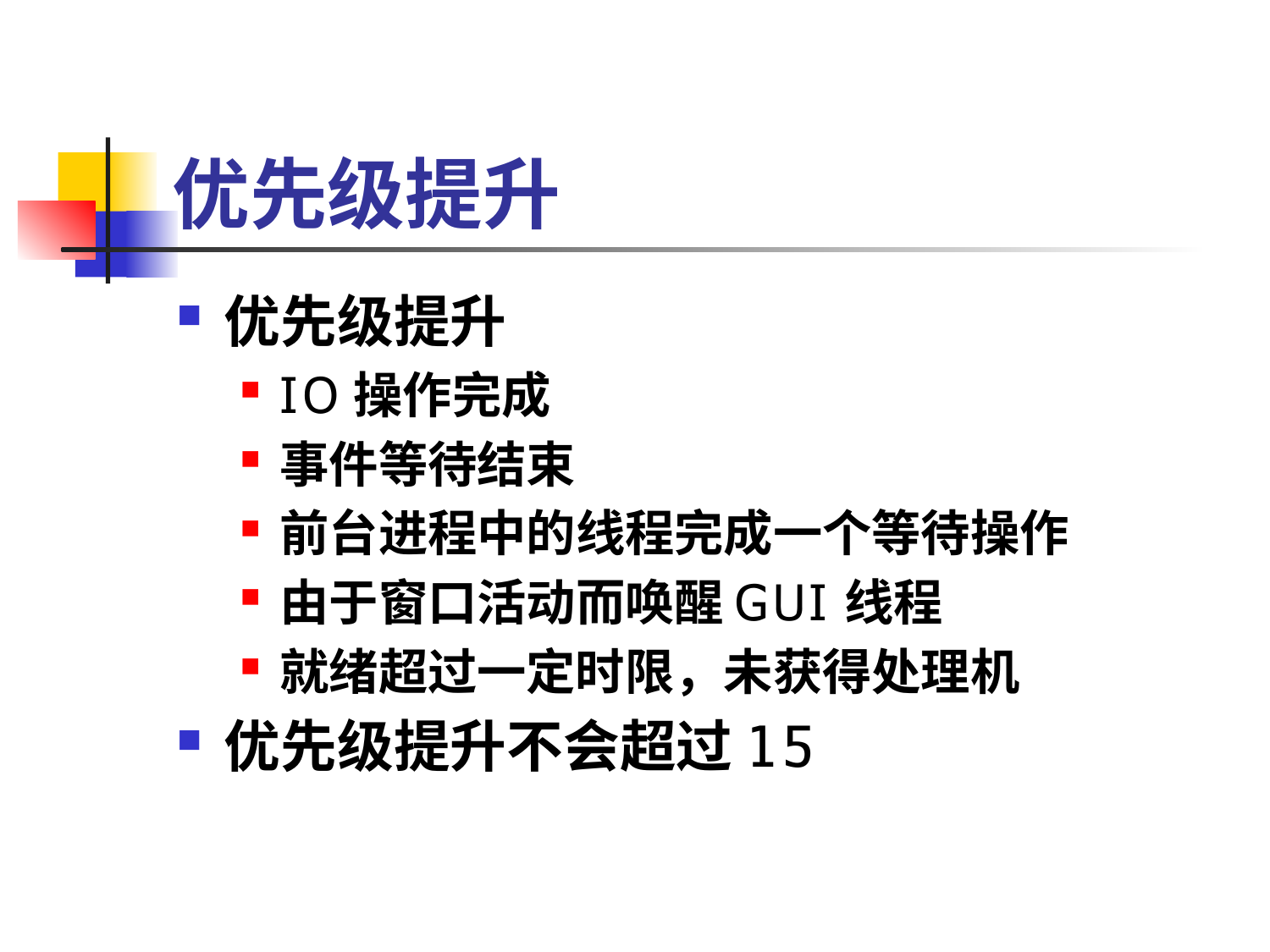

# 优先级提升
优先级提升
IO操作完成
事件等待结束
前台进程中的线程完成一个等待操作
由于窗口活动而唤醒GUI线程
就绪超过一定时限，未获得处理机
优先级提升不会超过15